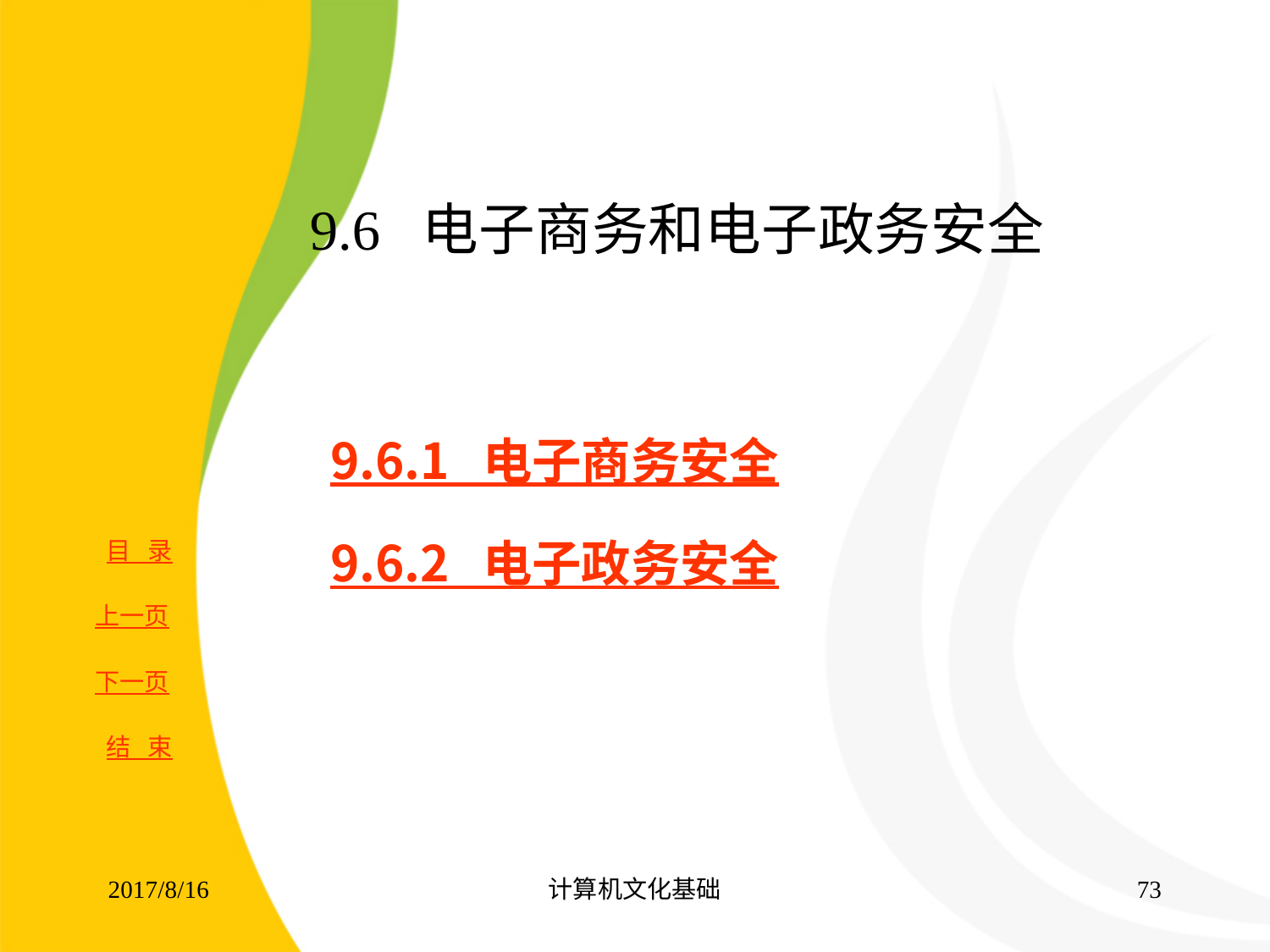

# 9.6  电子商务和电子政务安全
9.6.1   电子商务安全
9.6.2   电子政务安全
2017/8/16
计算机文化基础
73